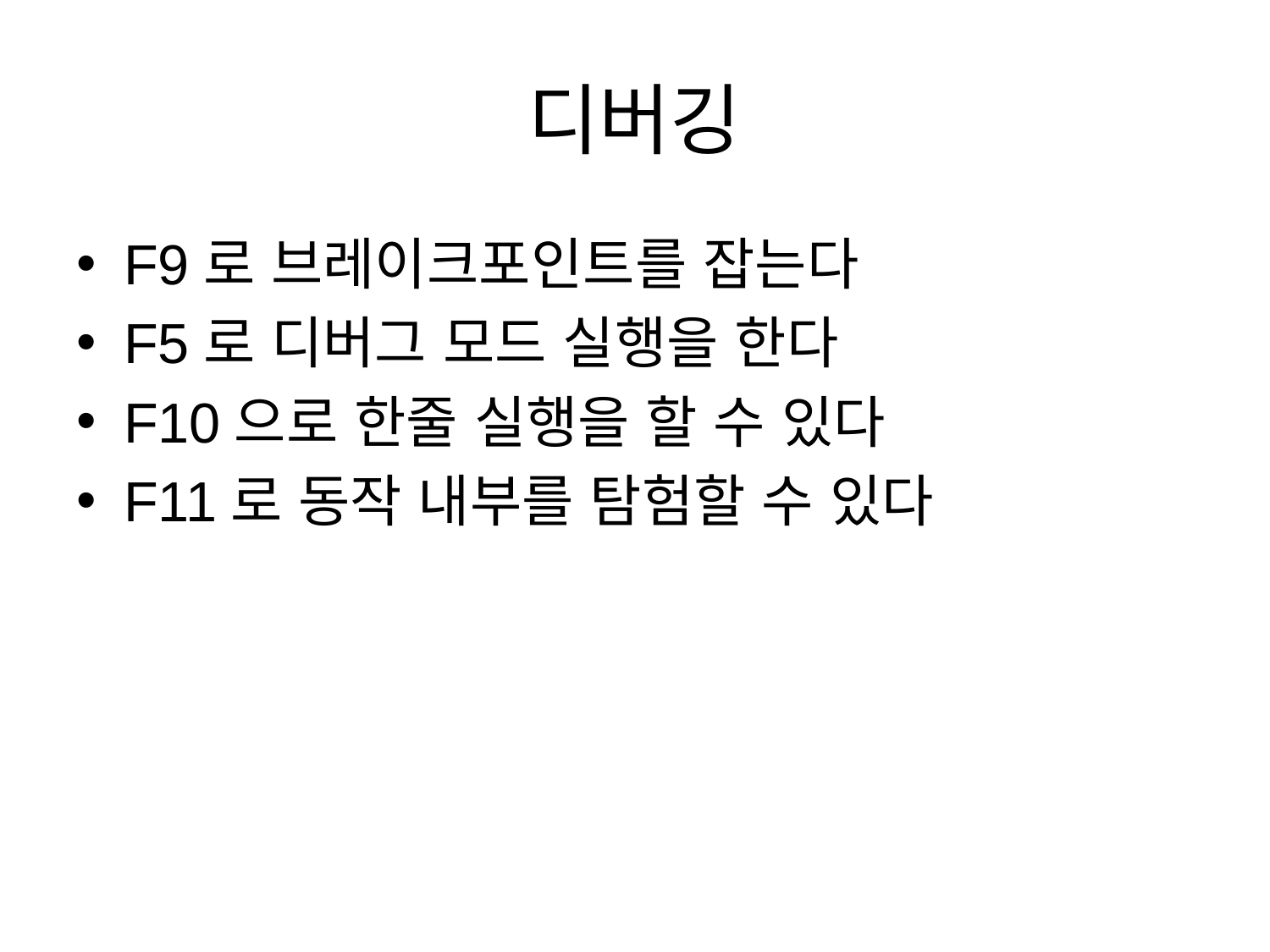

# 디버깅
F9로 브레이크포인트를 잡는다
F5로 디버그 모드 실행을 한다
F10으로 한줄 실행을 할 수 있다
F11로 동작 내부를 탐험할 수 있다